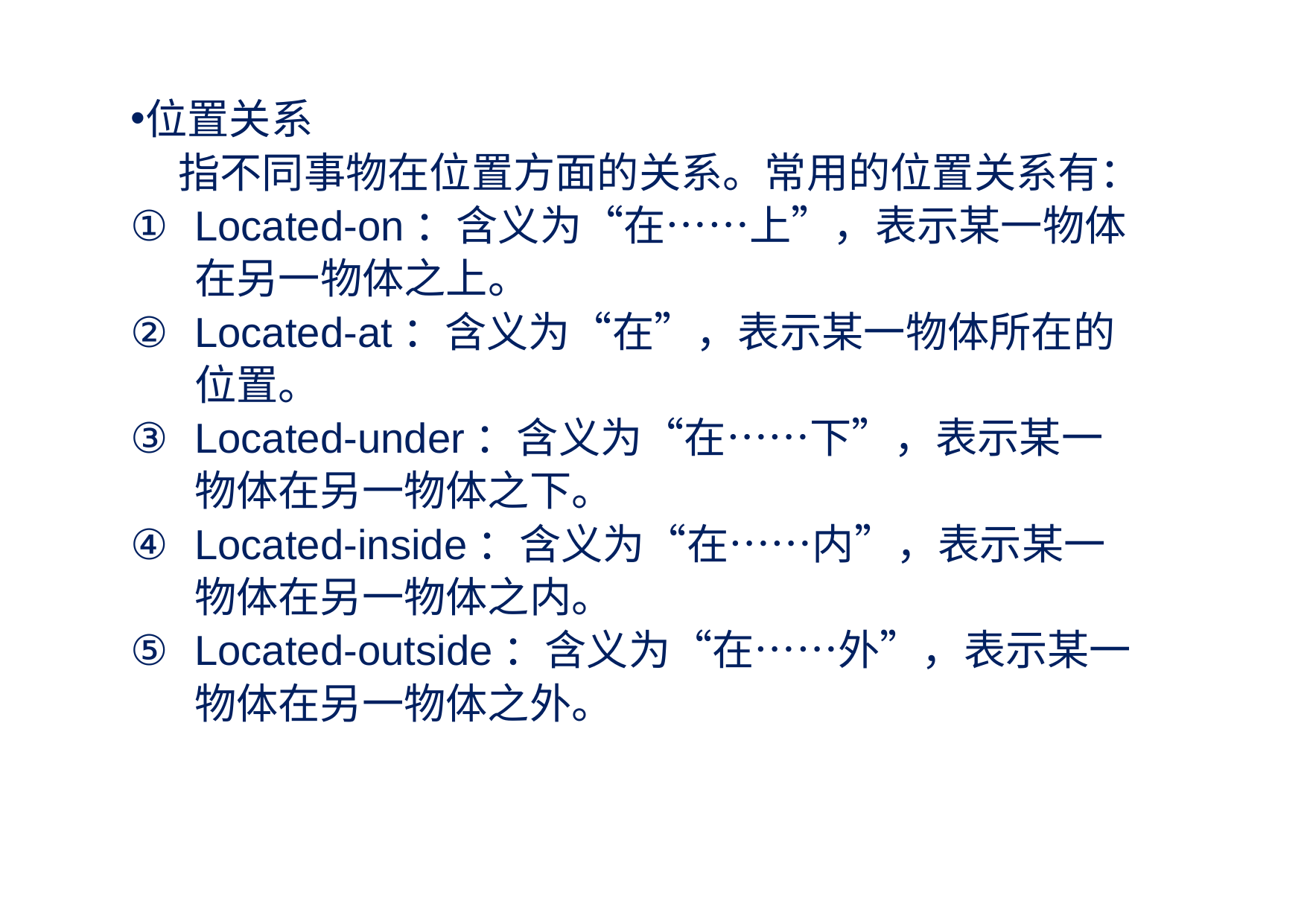

位置关系
    指不同事物在位置方面的关系。常用的位置关系有：
Located-on：含义为“在……上”，表示某一物体在另一物体之上。
Located-at：含义为“在”，表示某一物体所在的位置。
Located-under：含义为“在……下”，表示某一物体在另一物体之下。
Located-inside：含义为“在……内”，表示某一物体在另一物体之内。
Located-outside：含义为“在……外”，表示某一物体在另一物体之外。
82